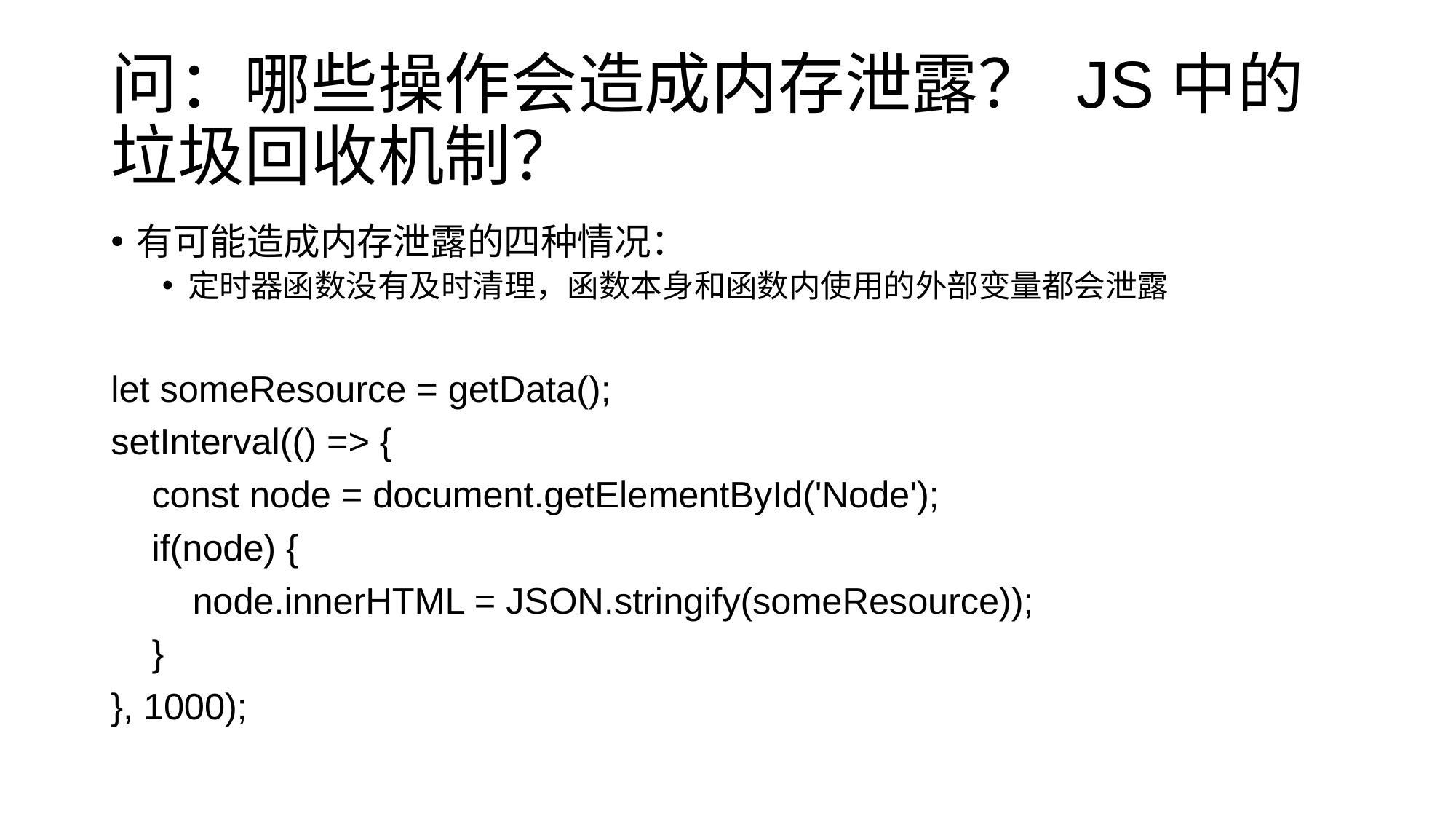

# 问：哪些操作会造成内存泄露？ JS中的垃圾回收机制？
有可能造成内存泄露的四种情况：
定时器函数没有及时清理，函数本身和函数内使用的外部变量都会泄露

let someResource = getData();
setInterval(() => {
    const node = document.getElementById('Node');
    if(node) {
        node.innerHTML = JSON.stringify(someResource));
    }
}, 1000);